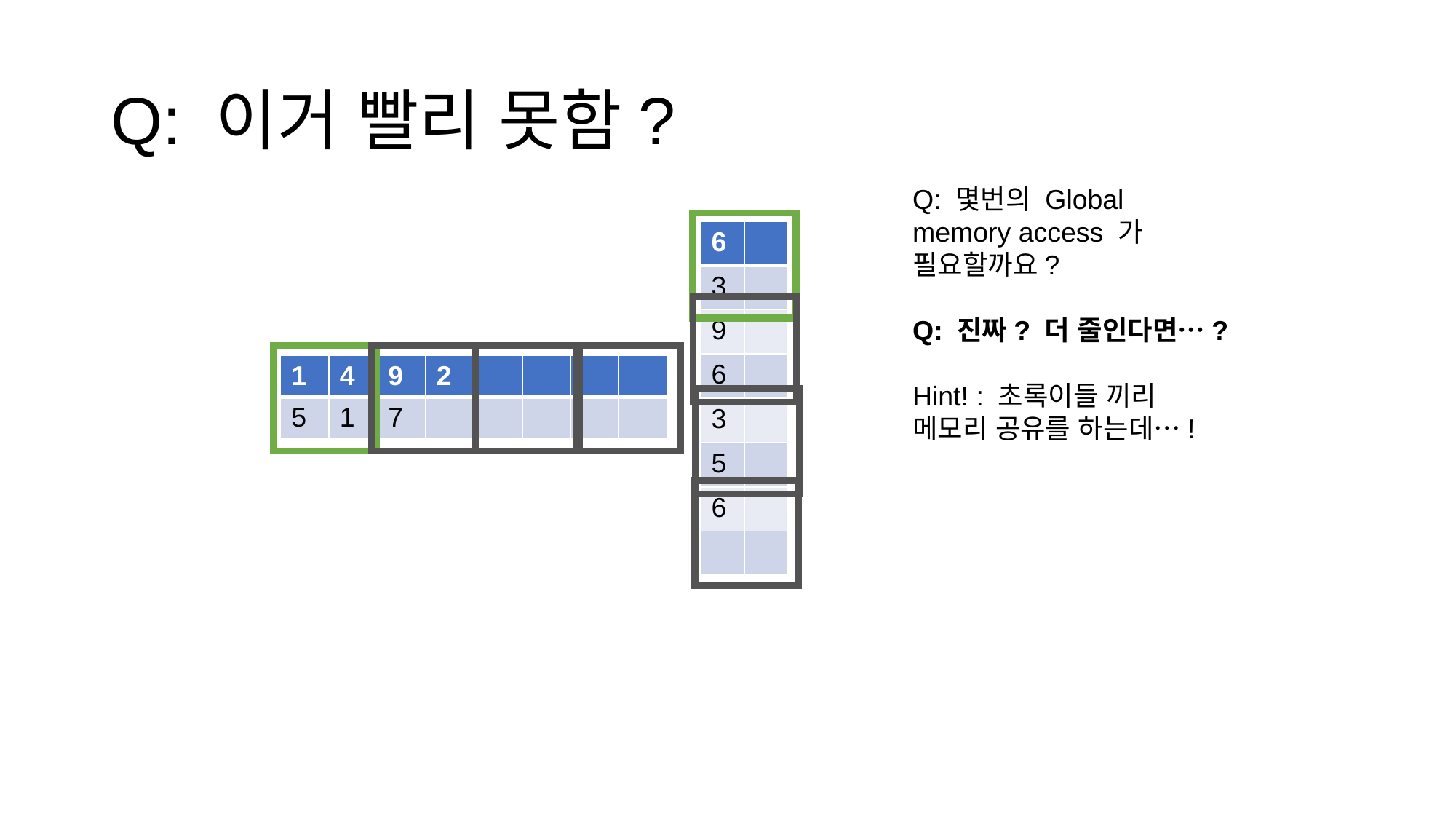

# Q: 이거 빨리 못함?
Q: 몇번의 Global memory access 가 필요할까요?

Q: 진짜? 더 줄인다면…?

Hint! : 초록이들 끼리 메모리 공유를 하는데…!

| 6 |  |
| --- | --- |
| 3 |  |
| 9 |  |
| 6 |  |
| 3 |  |
| 5 |  |
| 6 |  |
|  |  |

| 1 | 4 | 9 | 2 |  |  |  |  |
| --- | --- | --- | --- | --- | --- | --- | --- |
| 5 | 1 | 7 |  |  |  |  |  |